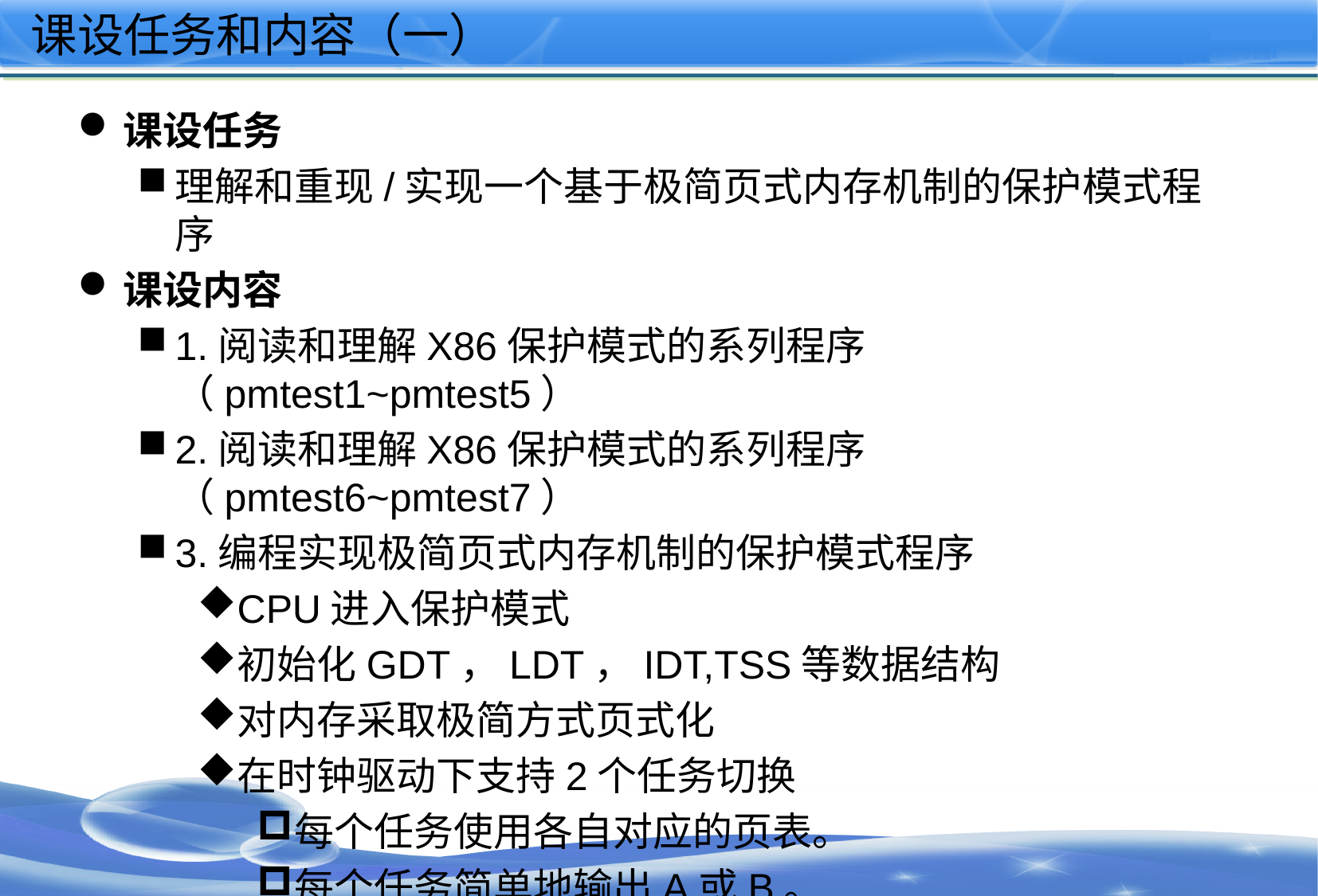

# 课设任务和内容（一）
课设任务
理解和重现/实现一个基于极简页式内存机制的保护模式程序
课设内容
1.阅读和理解X86保护模式的系列程序（pmtest1~pmtest5）
2.阅读和理解X86保护模式的系列程序（pmtest6~pmtest7）
3.编程实现极简页式内存机制的保护模式程序
CPU进入保护模式
初始化GDT，LDT，IDT,TSS等数据结构
对内存采取极简方式页式化
在时钟驱动下支持2个任务切换
每个任务使用各自对应的页表。
每个任务简单地输出A或B。